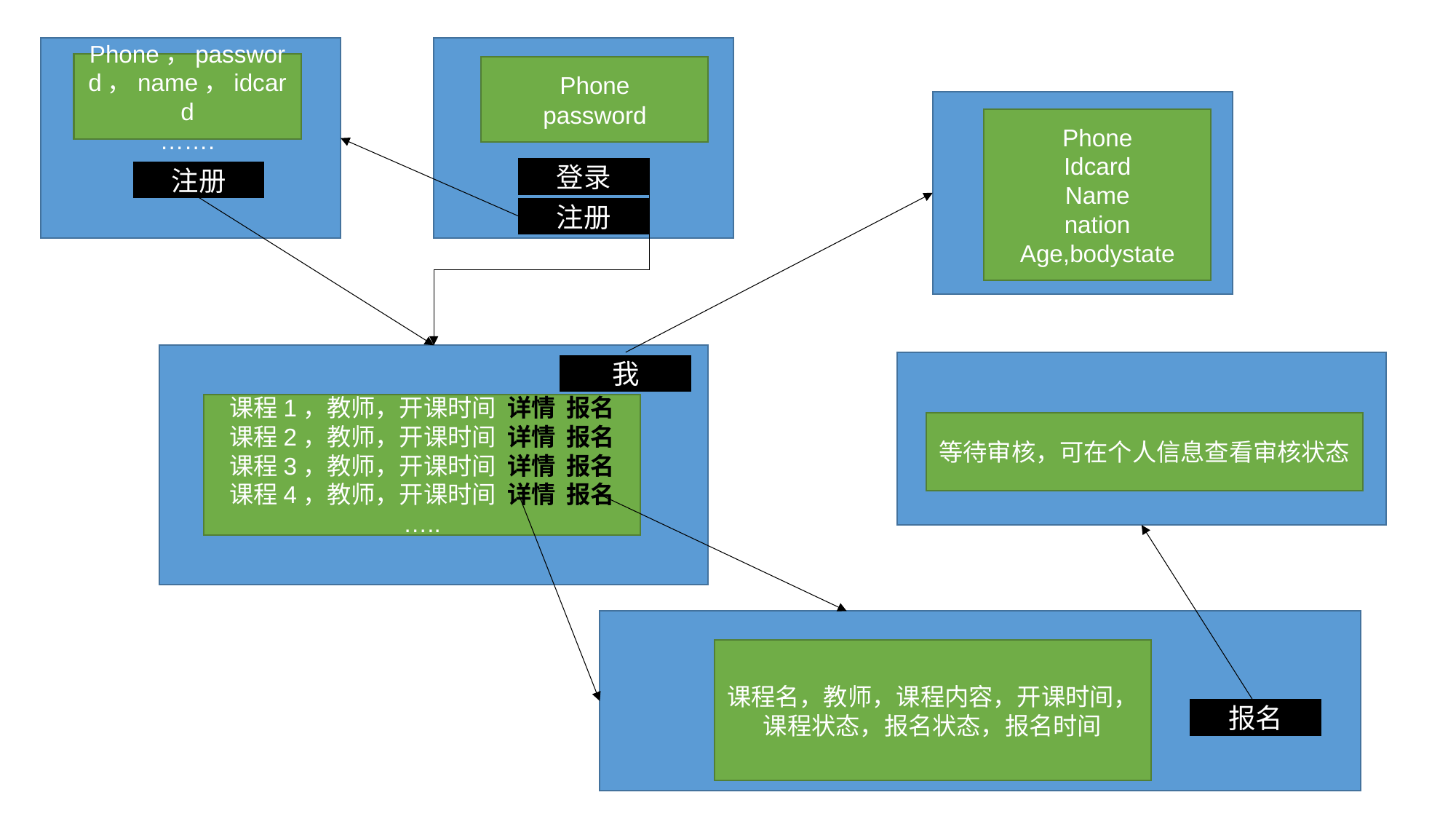

Phone，password，name，idcard
…….
Phone
password

Phone
Idcard
Name
nation
Age,bodystate
登录
注册
注册

我
课程1，教师，开课时间  详情  报名
课程2，教师，开课时间  详情  报名
课程3，教师，开课时间  详情  报名
课程4，教师，开课时间  详情  报名
…..
等待审核，可在个人信息查看审核状态

课程名，教师，课程内容，开课时间，课程状态，报名状态，报名时间
报名